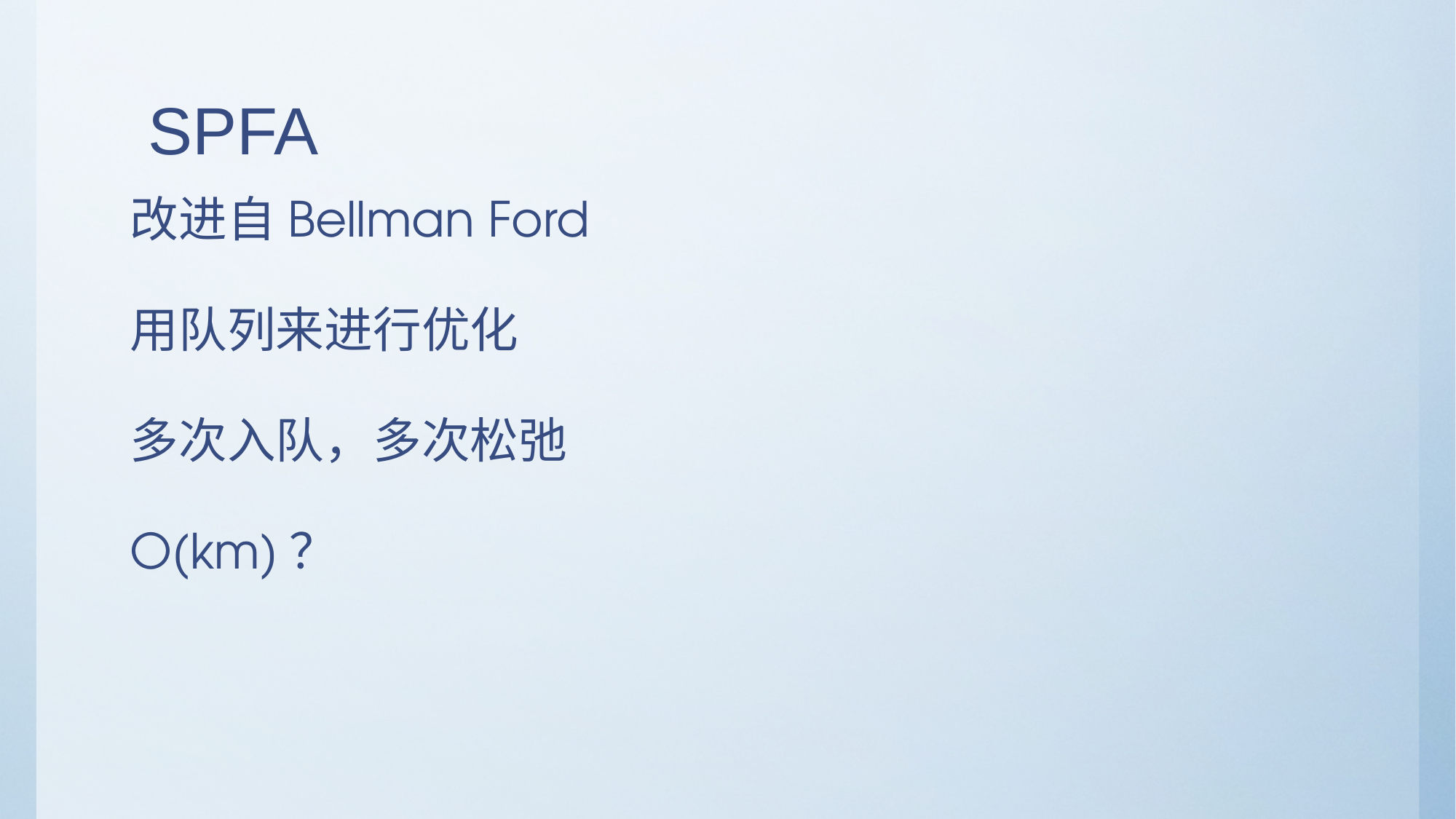

# SPFA
改进自Bellman Ford

用队列来进行优化

多次入队，多次松弛

O(km)？